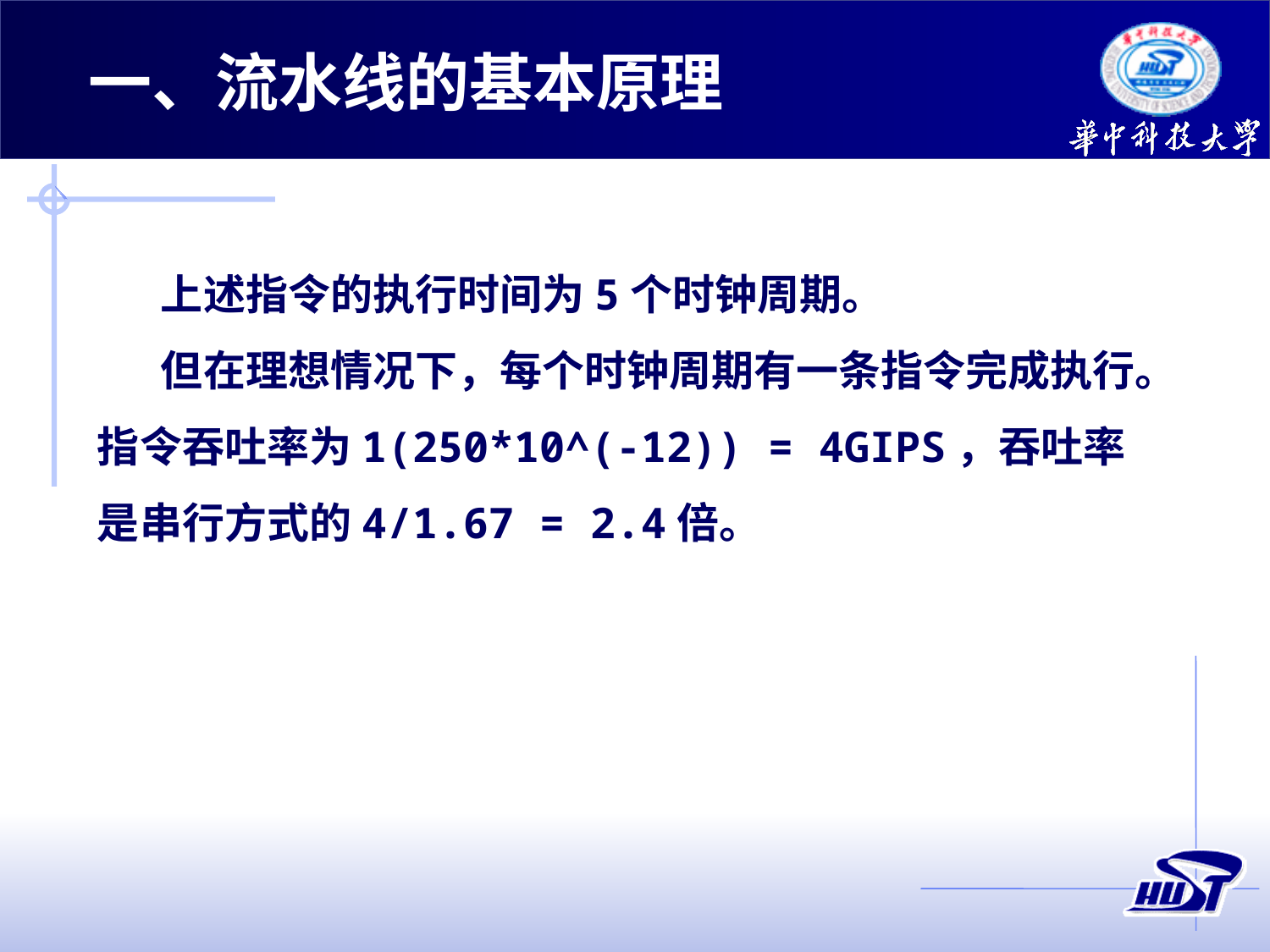

一、流水线的基本原理
上述指令的执行时间为5个时钟周期。
但在理想情况下，每个时钟周期有一条指令完成执行。指令吞吐率为1(250*10^(-12)) = 4GIPS，吞吐率是串行方式的4/1.67 = 2.4倍。